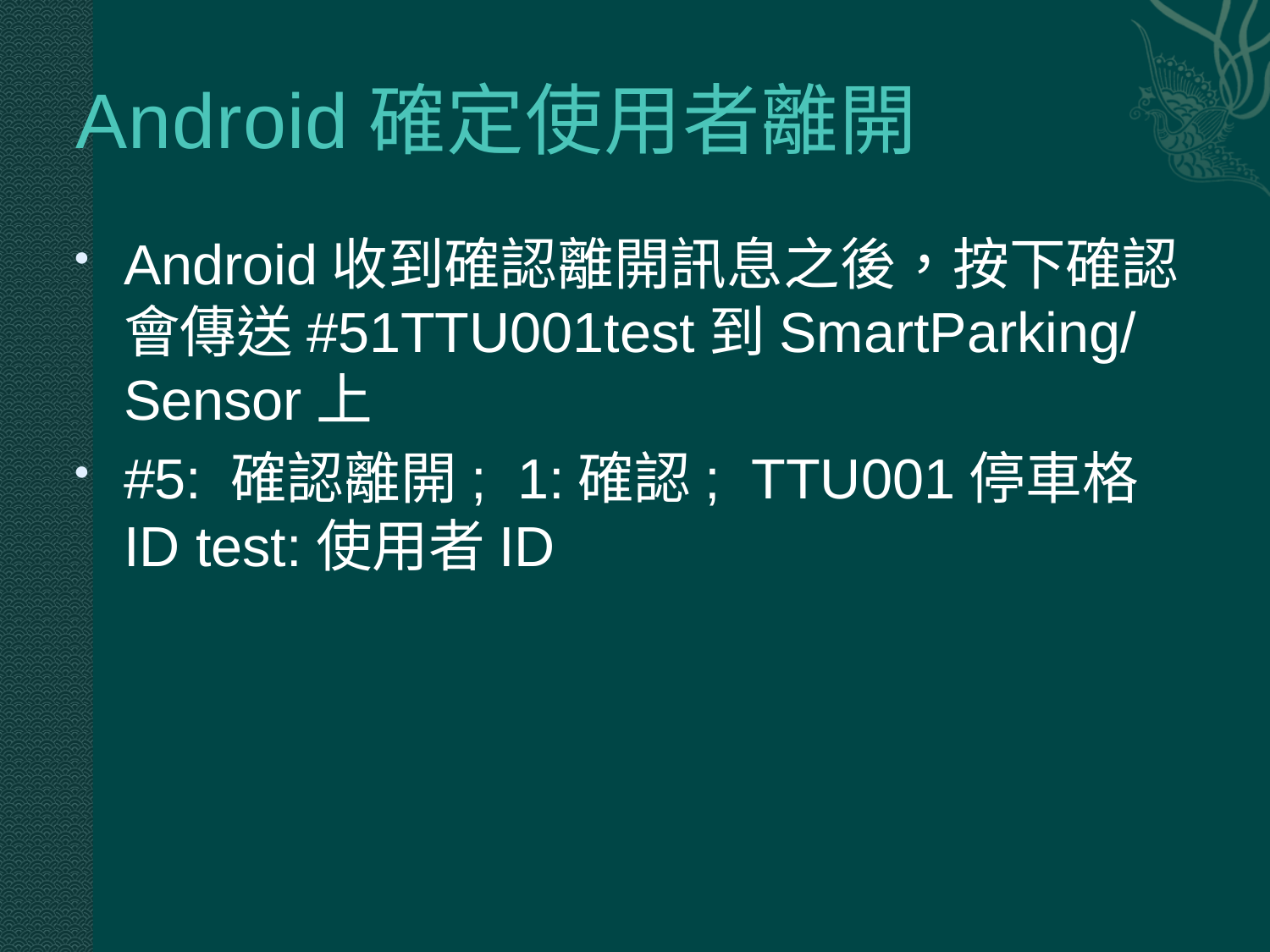

# Android確定使用者離開
Android收到確認離開訊息之後，按下確認會傳送#51TTU001test到SmartParking/Sensor上
#5: 確認離開;  1:確認;  TTU001停車格ID test:使用者ID